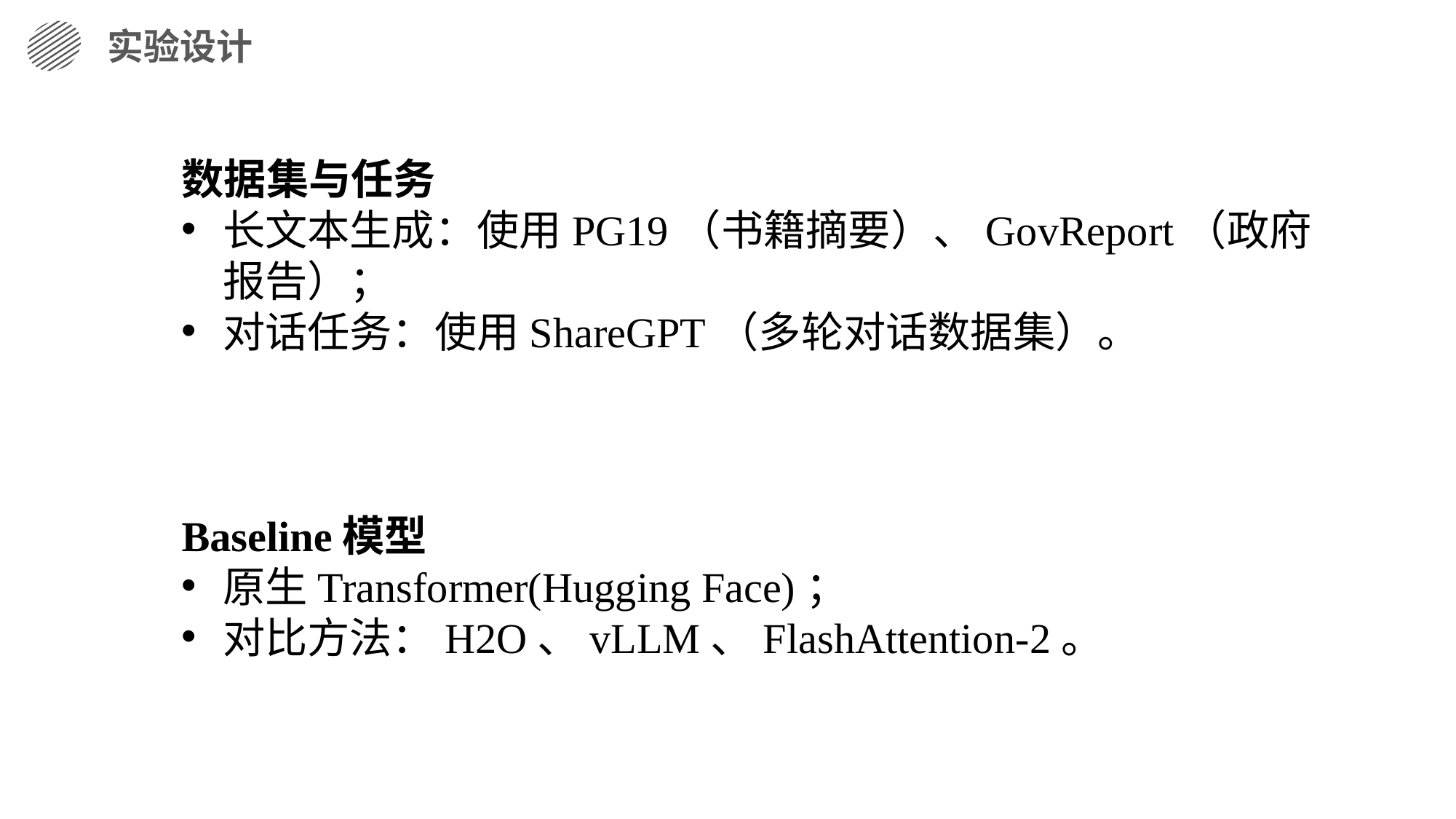

实验设计
数据集与任务
长文本生成：使用PG19（书籍摘要）、GovReport（政府报告）；
对话任务：使用ShareGPT（多轮对话数据集）。

Baseline模型
原生Transformer(Hugging Face)；
对比方法：H2O、vLLM、FlashAttention-2。